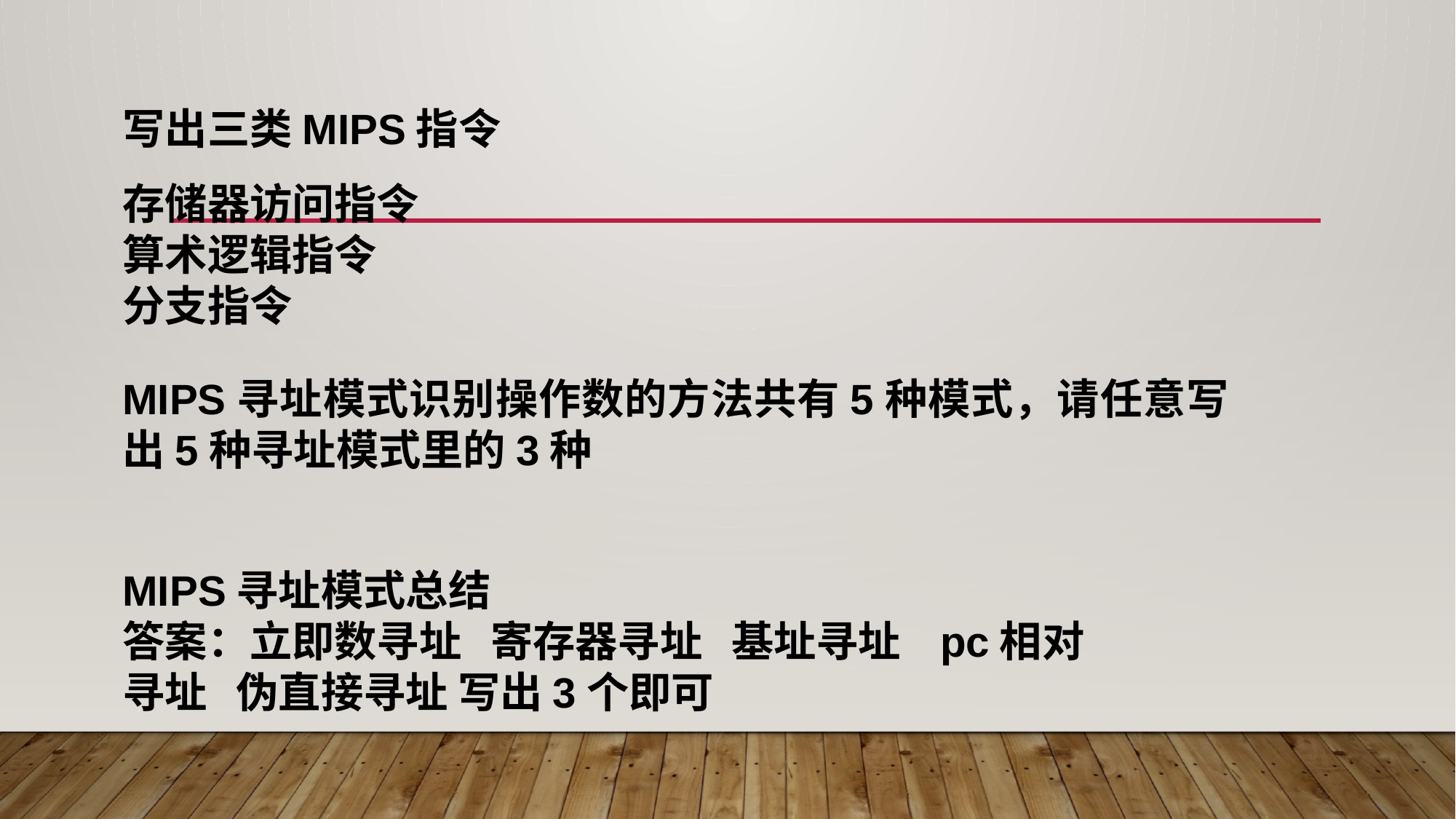

写出三类MIPS指令
存储器访问指令
算术逻辑指令
分支指令
MIPS寻址模式识别操作数的方法共有5种模式，请任意写出5种寻址模式里的3种
MIPS寻址模式总结
答案：立即数寻址   寄存器寻址   基址寻址   pc相对寻址   伪直接寻址 写出3个即可